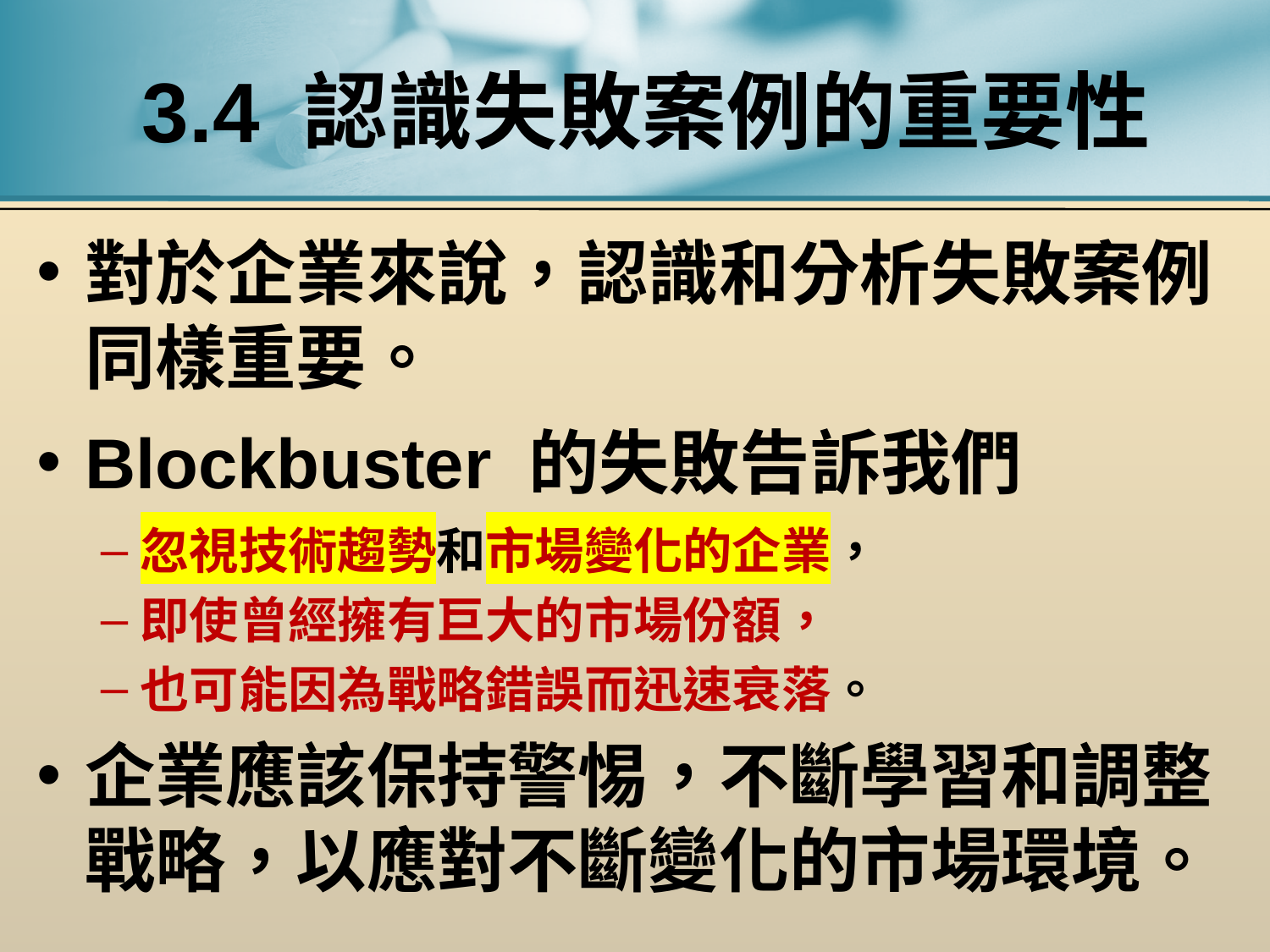

# 3.4 認識失敗案例的重要性
對於企業來說，認識和分析失敗案例同樣重要。
Blockbuster 的失敗告訴我們
忽視技術趨勢和市場變化的企業，
即使曾經擁有巨大的市場份額，
也可能因為戰略錯誤而迅速衰落。
企業應該保持警惕，不斷學習和調整戰略，以應對不斷變化的市場環境。